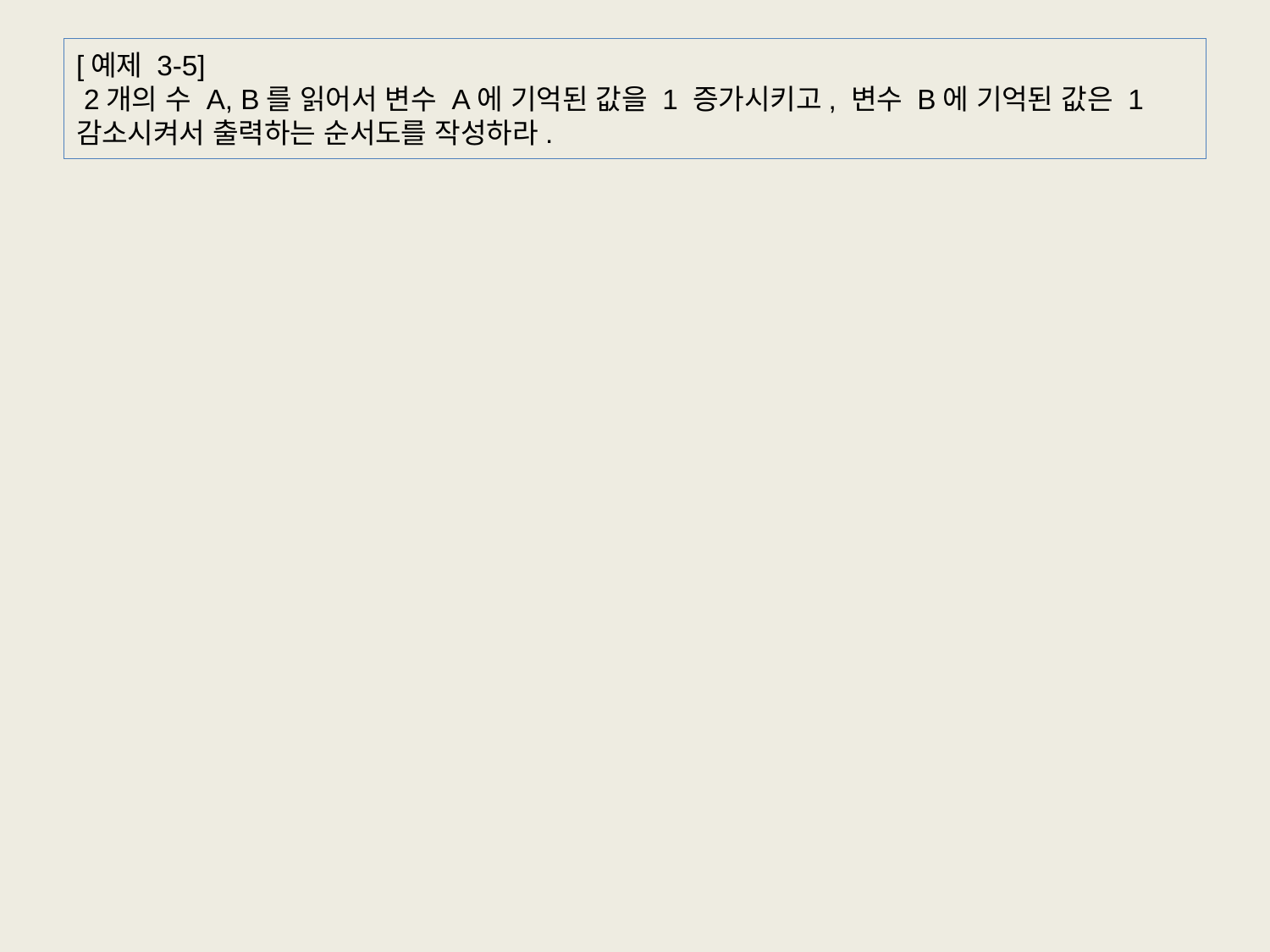

# [예제 3-5]  2개의 수 A, B를 읽어서 변수 A에 기억된 값을 1 증가시키고, 변수 B에 기억된 값은 1 감소시켜서 출력하는 순서도를 작성하라.